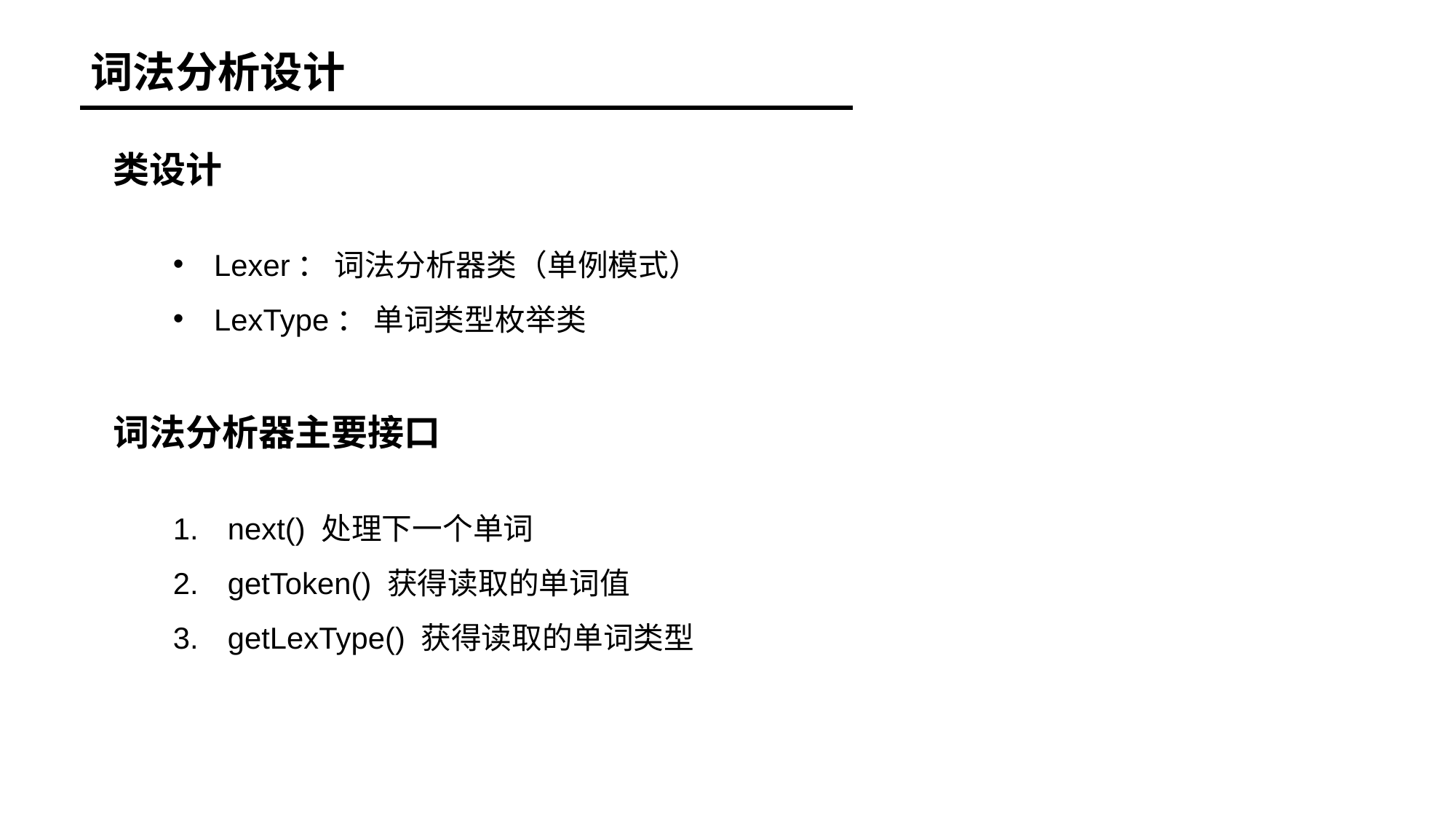

词法分析设计
类设计
Lexer： 词法分析器类（单例模式）
LexType： 单词类型枚举类
词法分析器主要接口
next() 处理下一个单词
getToken() 获得读取的单词值
getLexType() 获得读取的单词类型